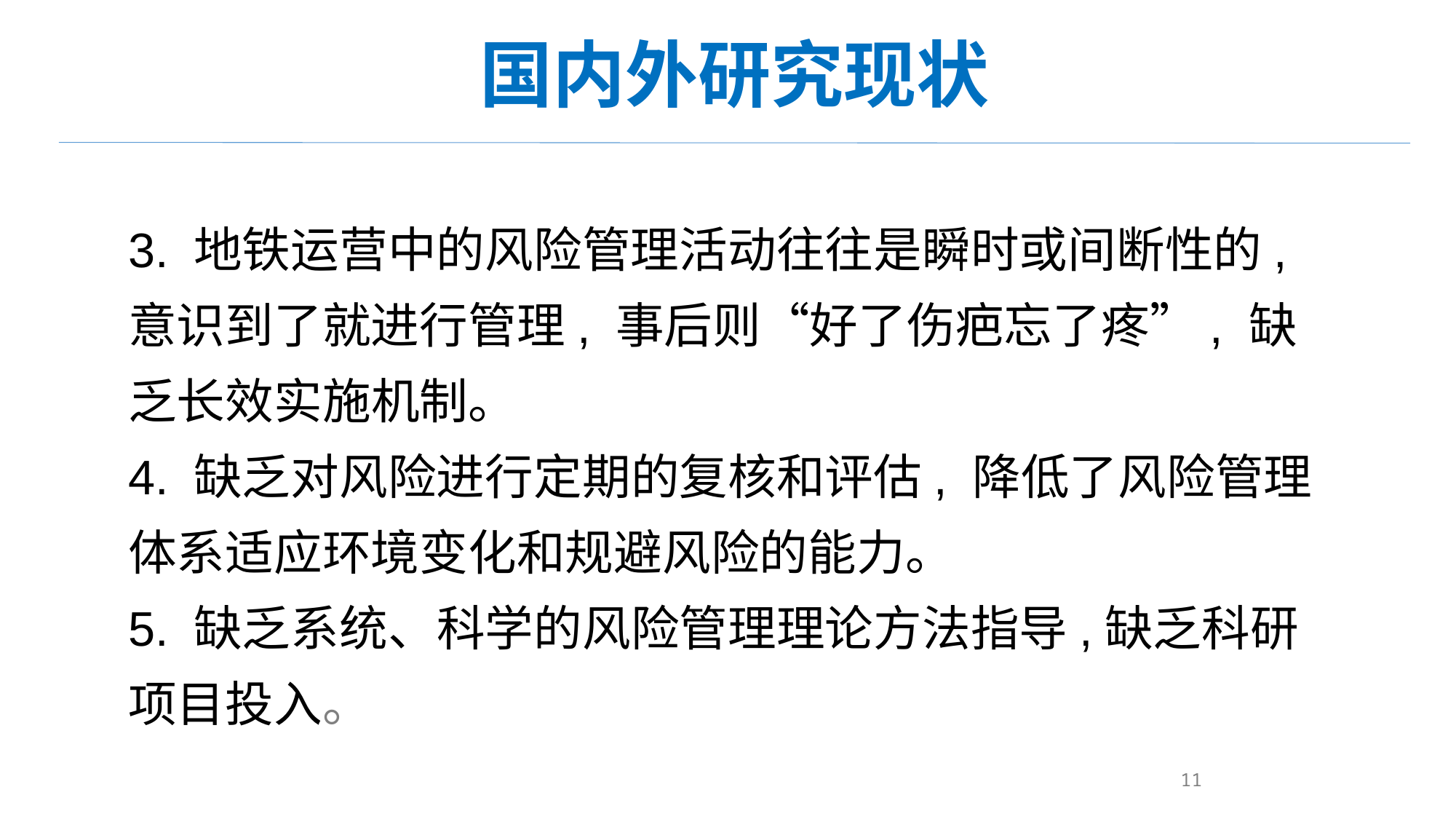

国内外研究现状
3. 地铁运营中的风险管理活动往往是瞬时或间断性的, 意识到了就进行管理, 事后则“好了伤疤忘了疼”, 缺乏长效实施机制。
4. 缺乏对风险进行定期的复核和评估, 降低了风险管理体系适应环境变化和规避风险的能力。
5. 缺乏系统、科学的风险管理理论方法指导,缺乏科研项目投入。

11